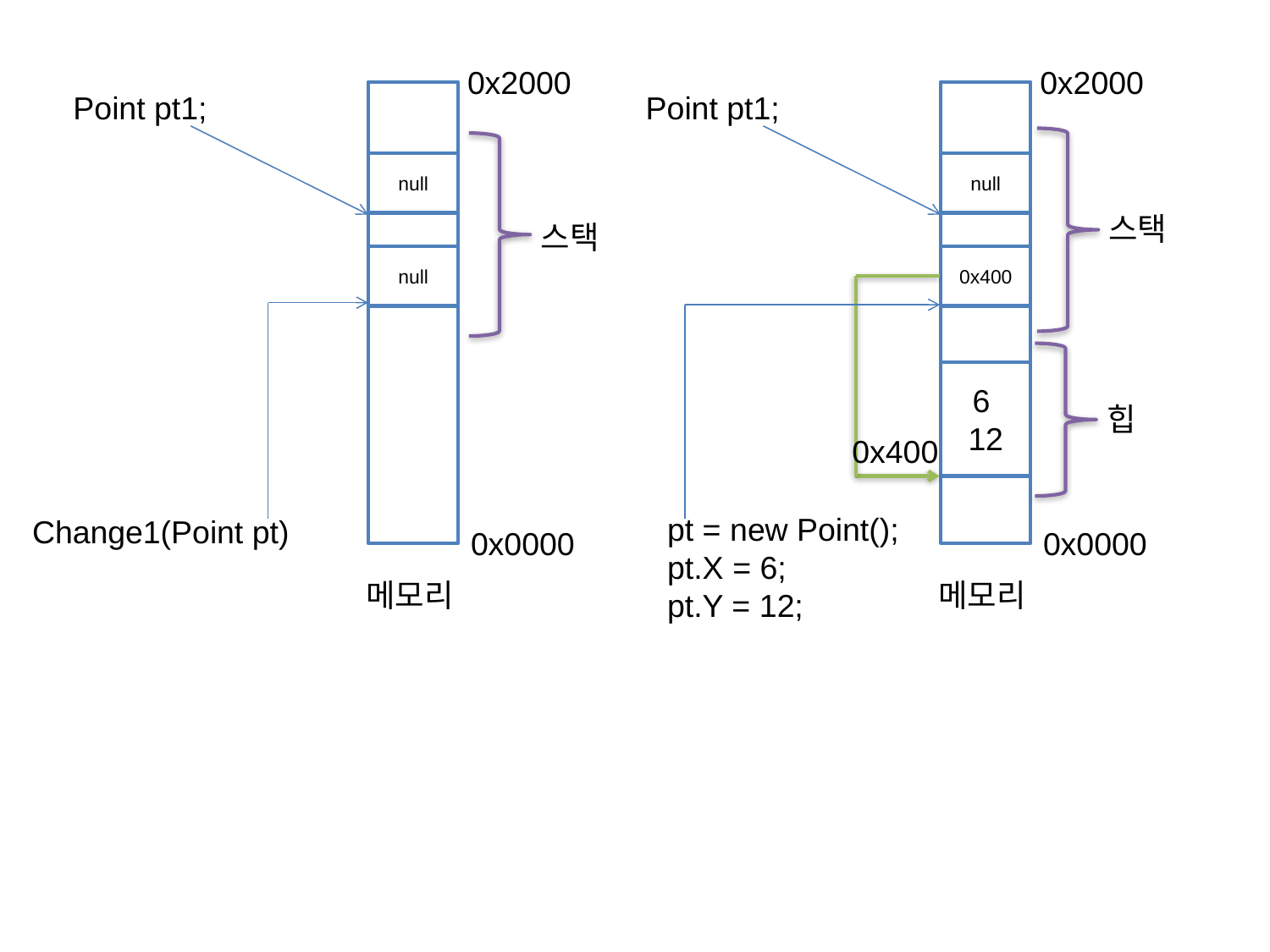

0x2000
0x2000
Point pt1;

Point pt1;

null
null
스택
스택
null
0x400

6
12
힙
0x400
pt = new Point();
pt.X = 6;
pt.Y = 12;
Change1(Point pt)
0x0000
0x0000
메모리
메모리